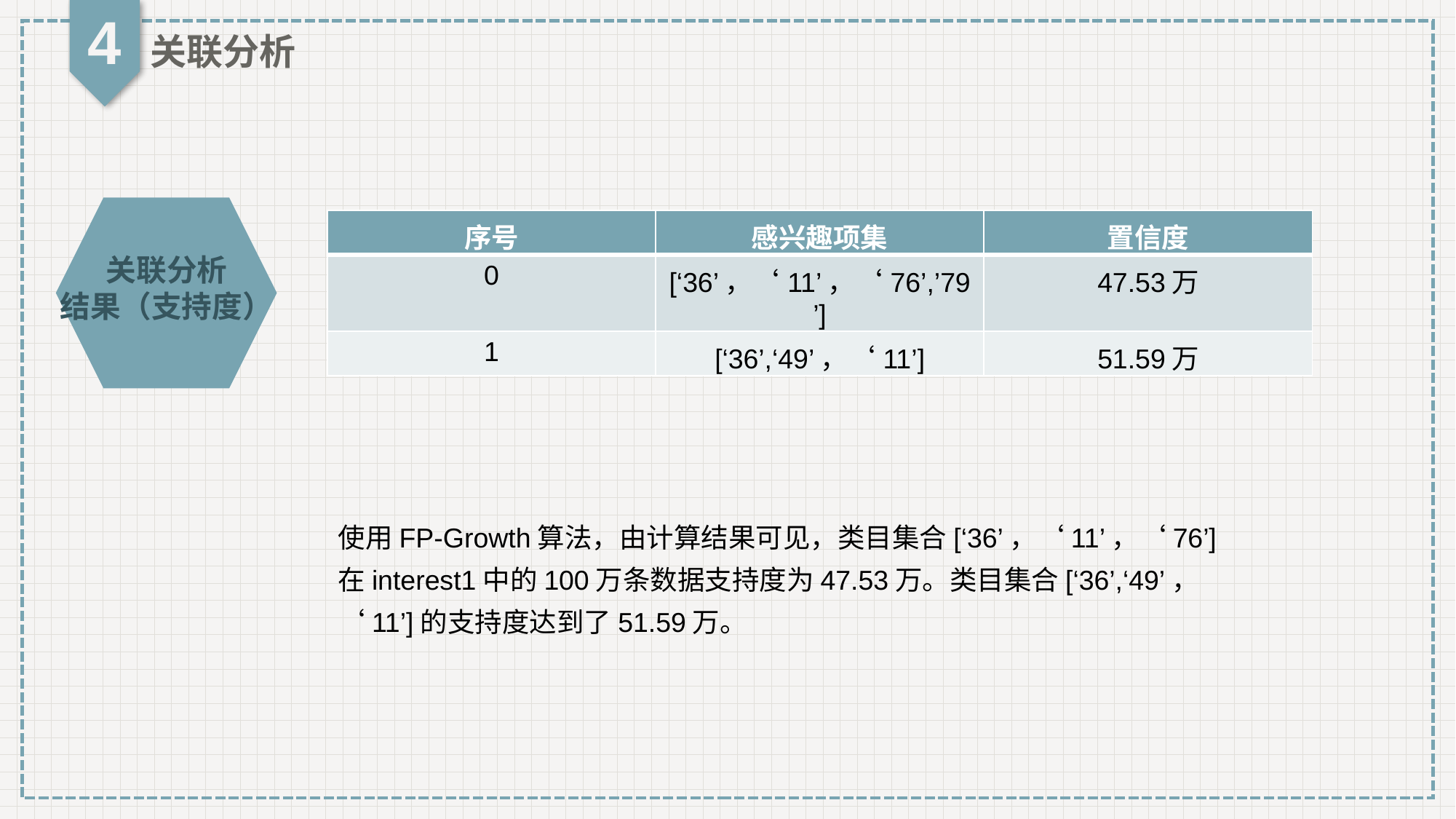

4
关联分析

| 序号 | 感兴趣项集 | 置信度 |
| --- | --- | --- |
| 0 | [‘36’，‘11’，‘76’,’79’] | 47.53万 |
| 1 | [‘36’,‘49’，‘11’] | 51.59万 |
关联分析
结果（支持度）
使用FP-Growth算法，由计算结果可见，类目集合[‘36’，‘11’，‘76’]在interest1中的100万条数据支持度为47.53万。类目集合[‘36’,‘49’，‘11’]的支持度达到了51.59万。